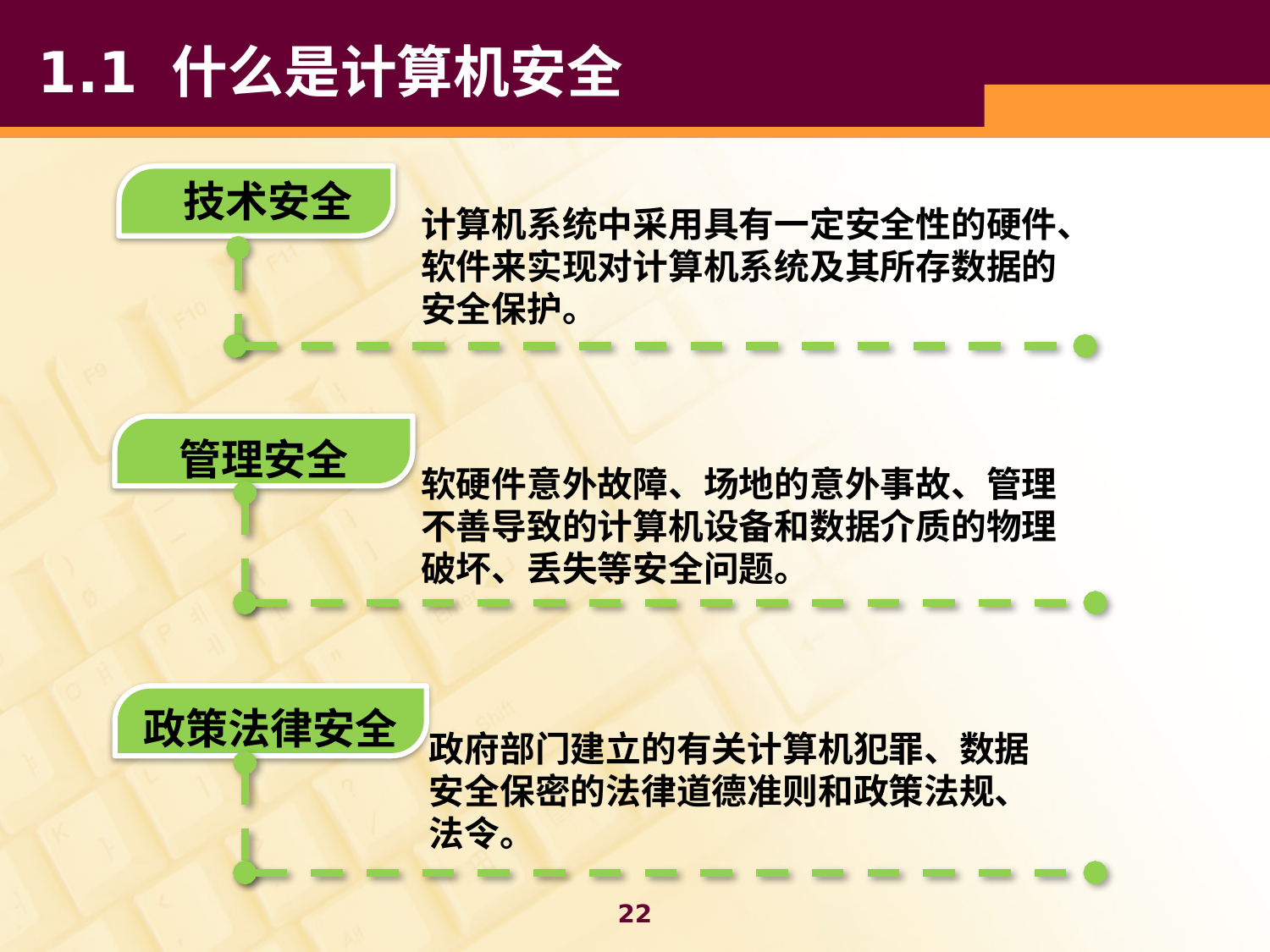

1.1 什么是计算机安全

技术安全
计算机系统中采用具有一定安全性的硬件、软件来实现对计算机系统及其所存数据的安全保护。
管理安全
软硬件意外故障、场地的意外事故、管理不善导致的计算机设备和数据介质的物理破坏、丢失等安全问题。
政策法律安全
政府部门建立的有关计算机犯罪、数据安全保密的法律道德准则和政策法规、法令。